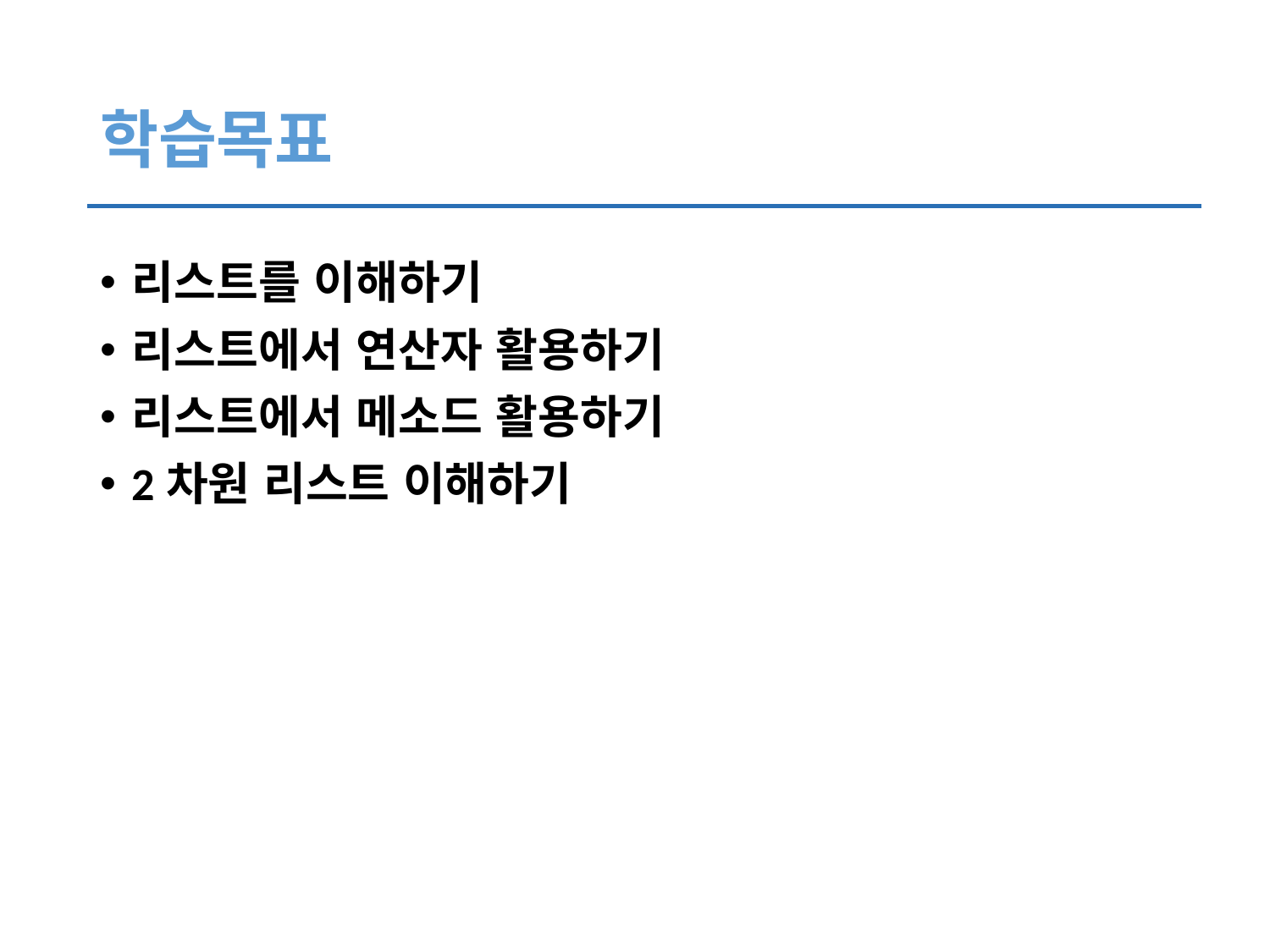

# 학습목표
리스트를 이해하기
리스트에서 연산자 활용하기
리스트에서 메소드 활용하기
2차원 리스트 이해하기